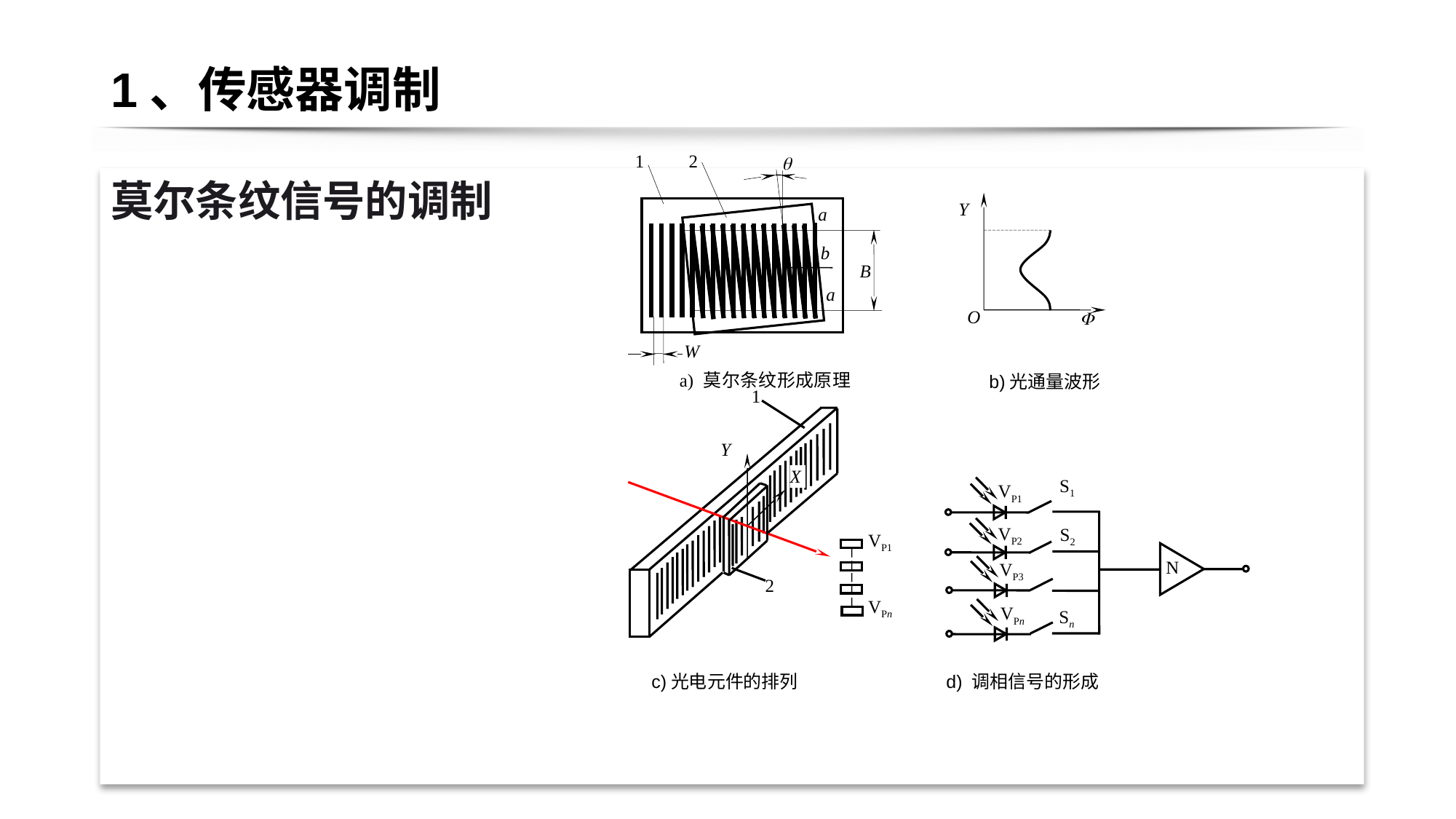

# 1、传感器调制
莫尔条纹信号的调制

1
2
θ

Y

a

b
B

a
O
Φ

W

a) 莫尔条纹形成原理

b)光通量波形
1

Y

X
S1

VP1

VP2
S2

VP1

N

VP3

2

VPn

VPn

Sn

c)光电元件的排列

d) 调相信号的形成